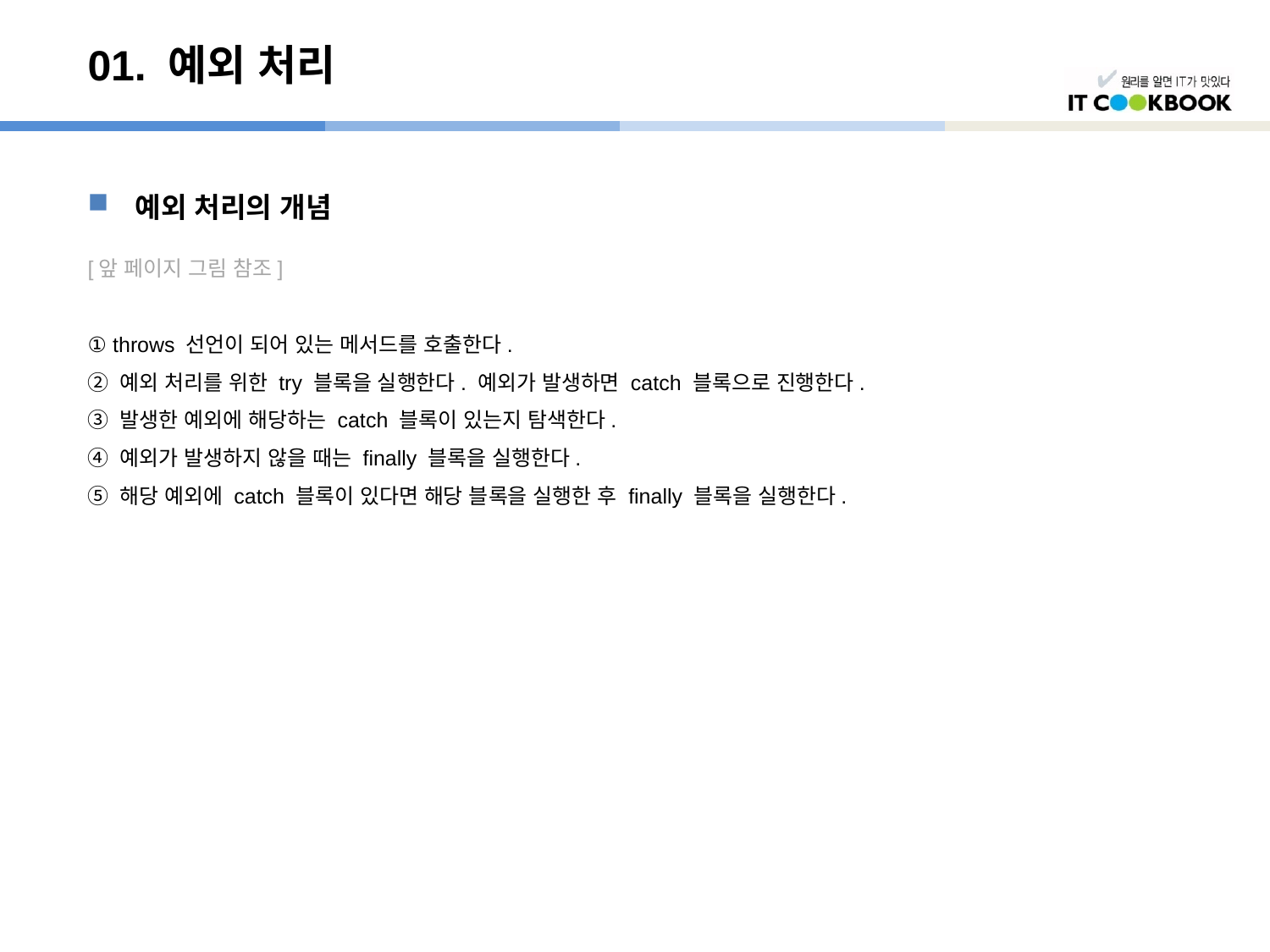

# 01. 예외 처리
예외 처리의 개념
[앞 페이지 그림 참조]

① throws 선언이 되어 있는 메서드를 호출한다.
② 예외 처리를 위한 try 블록을 실행한다. 예외가 발생하면 catch 블록으로 진행한다.
③ 발생한 예외에 해당하는 catch 블록이 있는지 탐색한다.
④ 예외가 발생하지 않을 때는 finally 블록을 실행한다.
⑤ 해당 예외에 catch 블록이 있다면 해당 블록을 실행한 후 finally 블록을 실행한다.